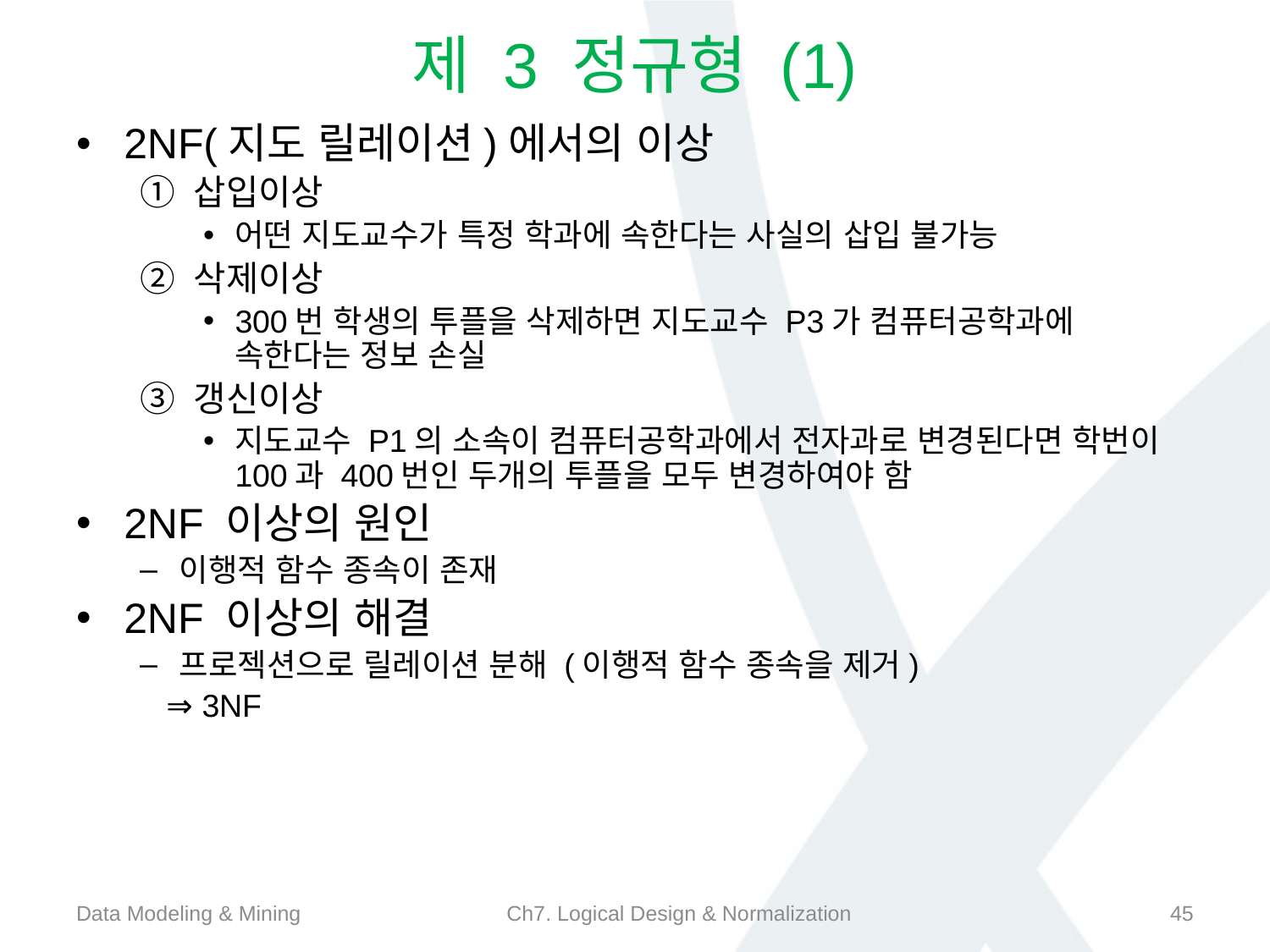

# 제 3 정규형 (1)
2NF(지도 릴레이션)에서의 이상
① 삽입이상
어떤 지도교수가 특정 학과에 속한다는 사실의 삽입 불가능
② 삭제이상
300번 학생의 투플을 삭제하면 지도교수 P3가 컴퓨터공학과에 속한다는 정보 손실
③ 갱신이상
지도교수 P1의 소속이 컴퓨터공학과에서 전자과로 변경된다면 학번이 100과 400번인 두개의 투플을 모두 변경하여야 함
2NF 이상의 원인
이행적 함수 종속이 존재
2NF 이상의 해결
프로젝션으로 릴레이션 분해 (이행적 함수 종속을 제거)
   ⇒ 3NF

Data Modeling & Mining
Ch7. Logical Design & Normalization
45